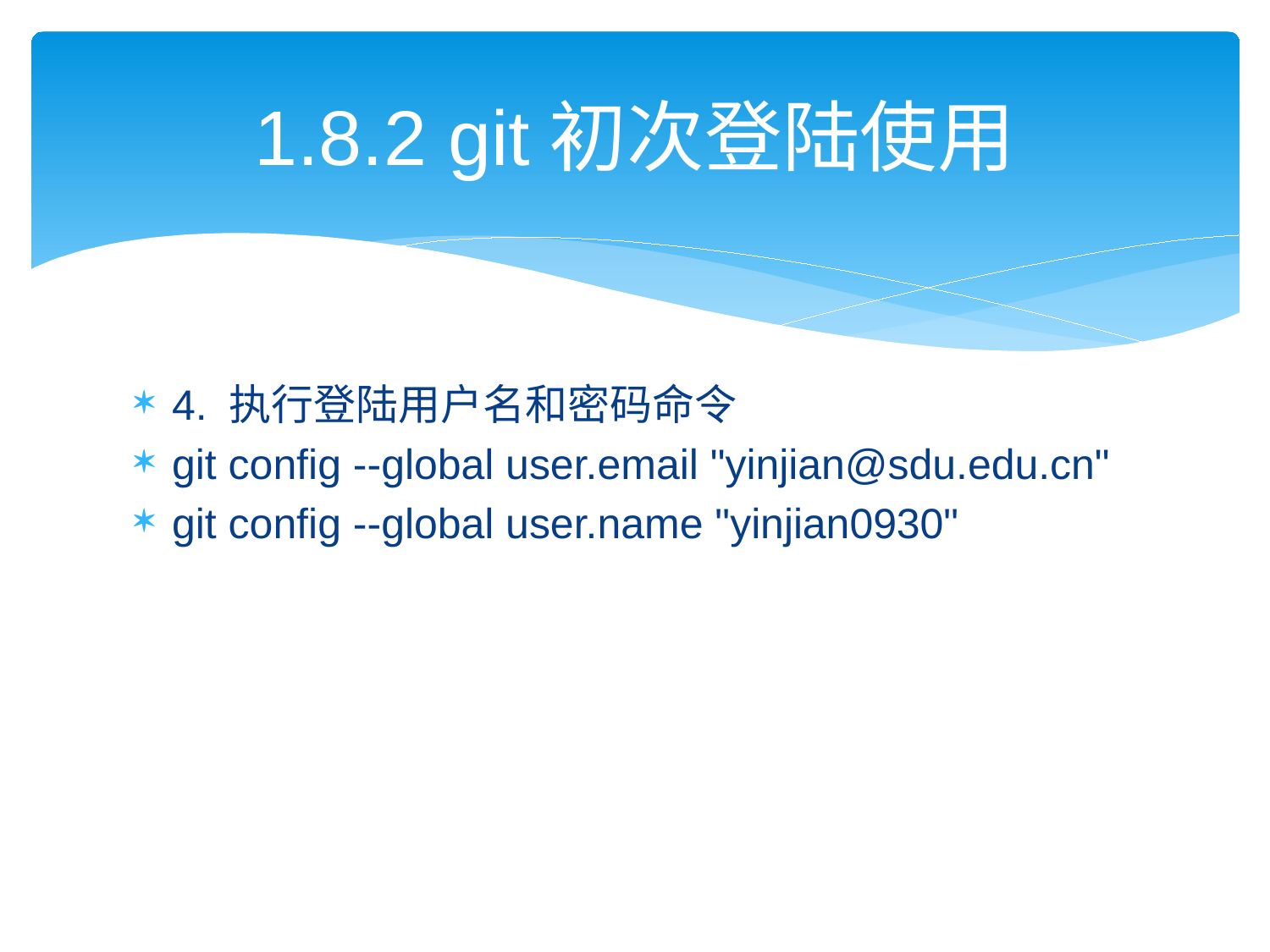

# 1.8.2 git初次登陆使用
4. 执行登陆用户名和密码命令
git config --global user.email "yinjian@sdu.edu.cn"
git config --global user.name "yinjian0930"